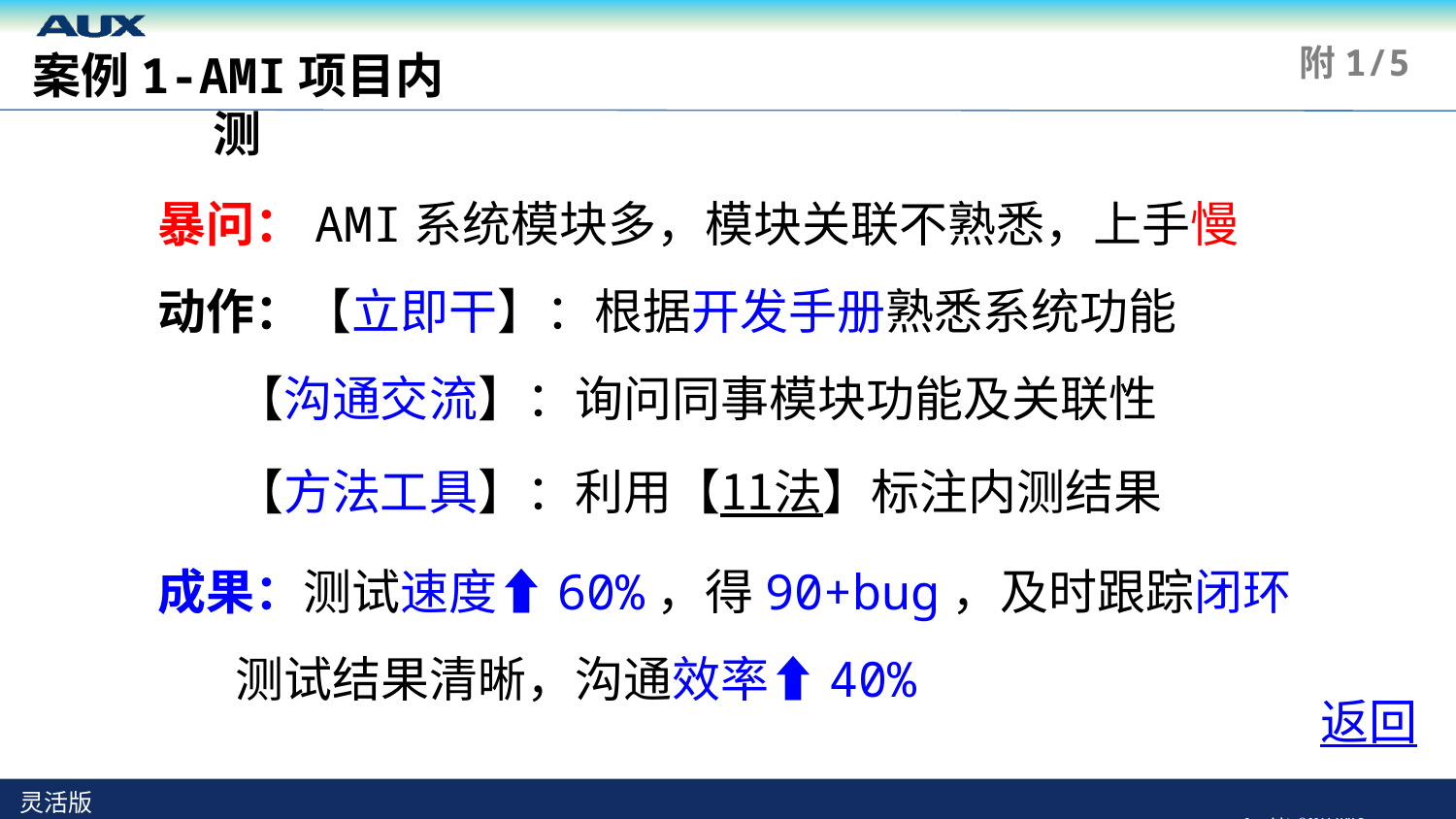

附1/5
案例1-AMI项目内测
暴问：AMI系统模块多，模块关联不熟悉，上手慢
动作：【立即干】：根据开发手册熟悉系统功能
      【沟通交流】：询问同事模块功能及关联性
      【方法工具】：利用【11法】标注内测结果
成果：测试速度⬆60%，得90+bug，及时跟踪闭环
      测试结果清晰，沟通效率⬆40%
返回